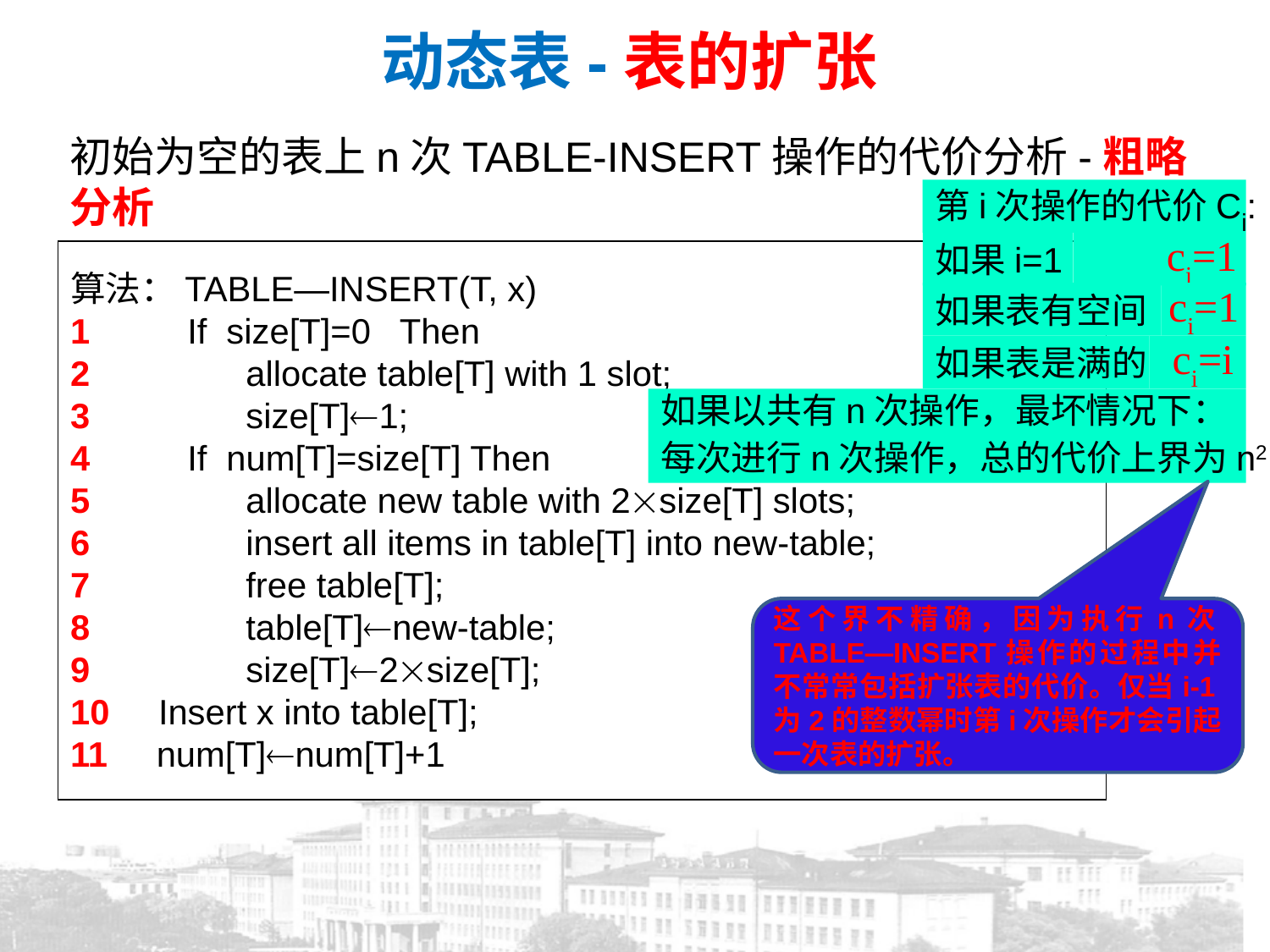

# 动态表-表的扩张
初始为空的表上n次TABLE-INSERT操作的代价分析-粗略分析
第i次操作的代价Ci:
如果i=1
         ci=1
算法：TABLE—INSERT(T, x)
1          If  size[T]=0   Then
2                allocate table[T] with 1 slot;
3                size[T]←1;
4          If  num[T]=size[T] Then
5                allocate new table with 2×size[T] slots;
6                insert all items in table[T] into new-table;
7                free table[T];
8                table[T]←new-table;
9                size[T]←2×size[T];
10     Insert x into table[T];
11     num[T]←num[T]+1
如果表有空间
 ci=1
如果表是满的
  ci=i
如果以共有n次操作，最坏情况下：

每次进行n次操作，总的代价上界为n2

这个界不精确，因为执行n次TABLE—INSERT操作的过程中并不常常包括扩张表的代价。仅当i-1为2的整数幂时第i次操作才会引起一次表的扩张。